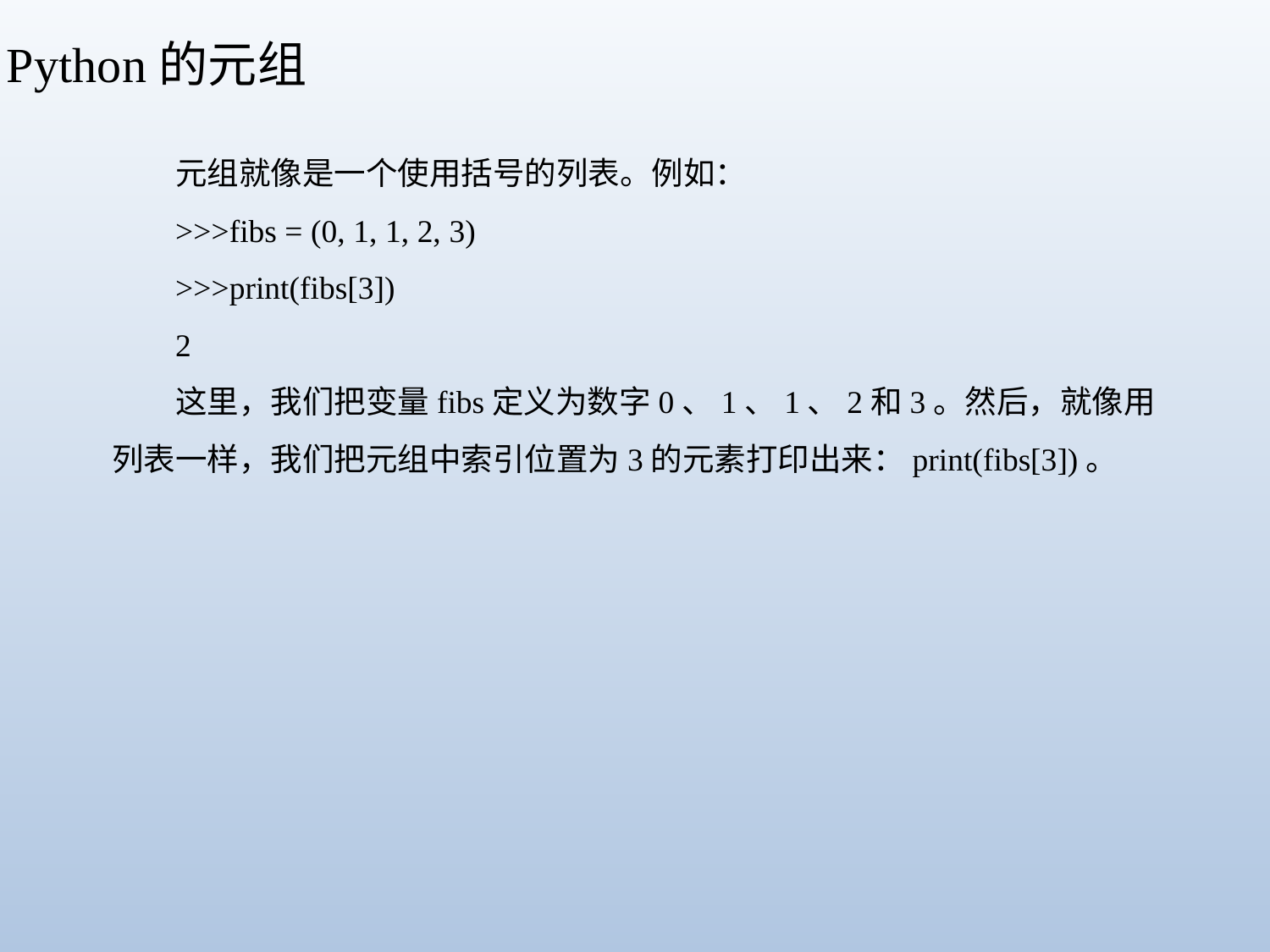

Python的元组
元组就像是一个使用括号的列表。例如：
>>>fibs = (0, 1, 1, 2, 3)
>>>print(fibs[3])
2
这里，我们把变量fibs定义为数字0、1、1、2和3。然后，就像用列表一样，我们把元组中索引位置为3的元素打印出来：print(fibs[3])。